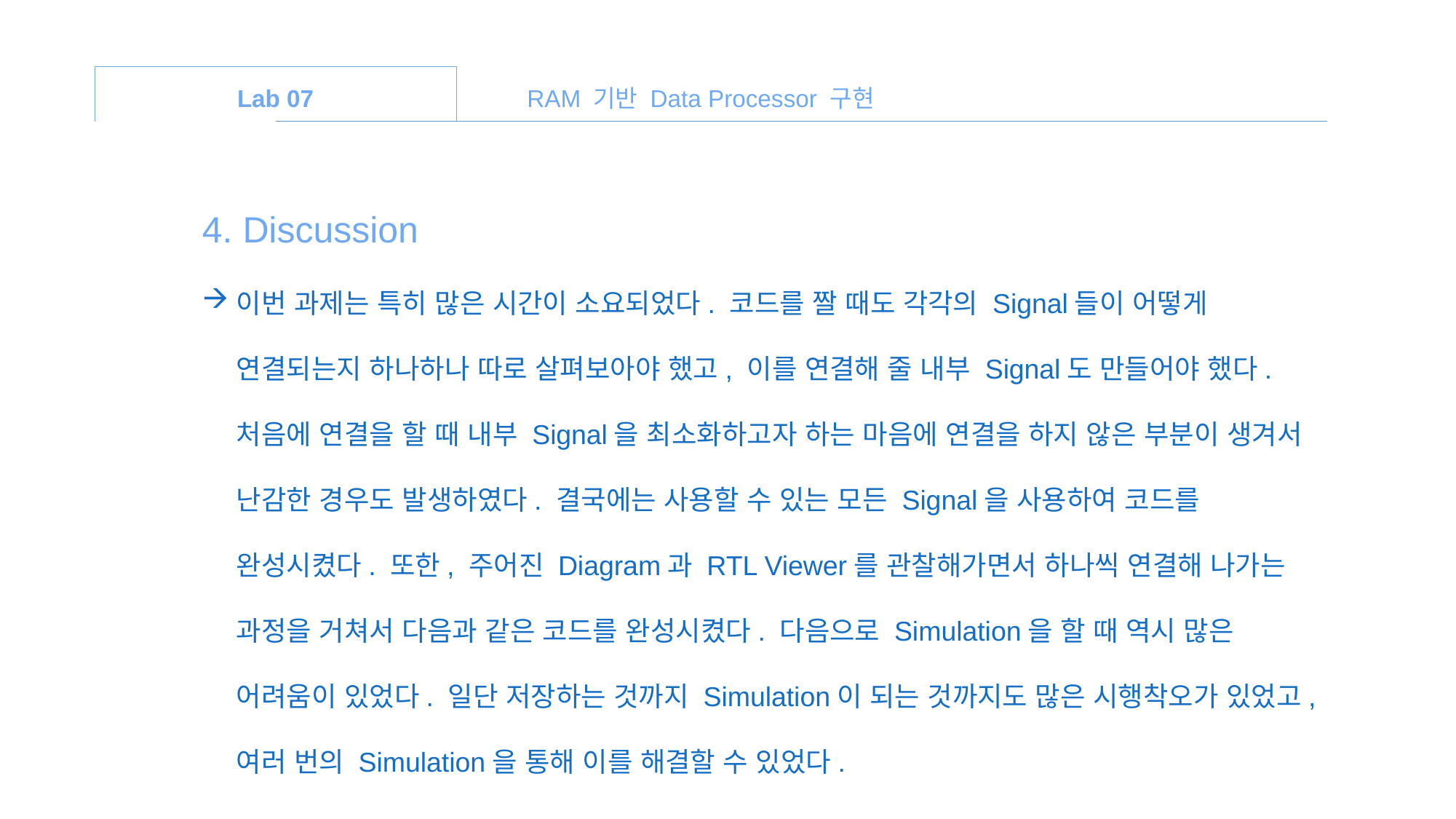

Lab 07
RAM 기반 Data Processor 구현
4. Discussion
이번 과제는 특히 많은 시간이 소요되었다. 코드를 짤 때도 각각의 Signal들이 어떻게 연결되는지 하나하나 따로 살펴보아야 했고, 이를 연결해 줄 내부 Signal도 만들어야 했다.처음에 연결을 할 때 내부 Signal을 최소화하고자 하는 마음에 연결을 하지 않은 부분이 생겨서 난감한 경우도 발생하였다. 결국에는 사용할 수 있는 모든 Signal을 사용하여 코드를 완성시켰다. 또한, 주어진 Diagram과 RTL Viewer를 관찰해가면서 하나씩 연결해 나가는 과정을 거쳐서 다음과 같은 코드를 완성시켰다. 다음으로 Simulation을 할 때 역시 많은 어려움이 있었다. 일단 저장하는 것까지 Simulation이 되는 것까지도 많은 시행착오가 있었고, 여러 번의 Simulation을 통해 이를 해결할 수 있었다.